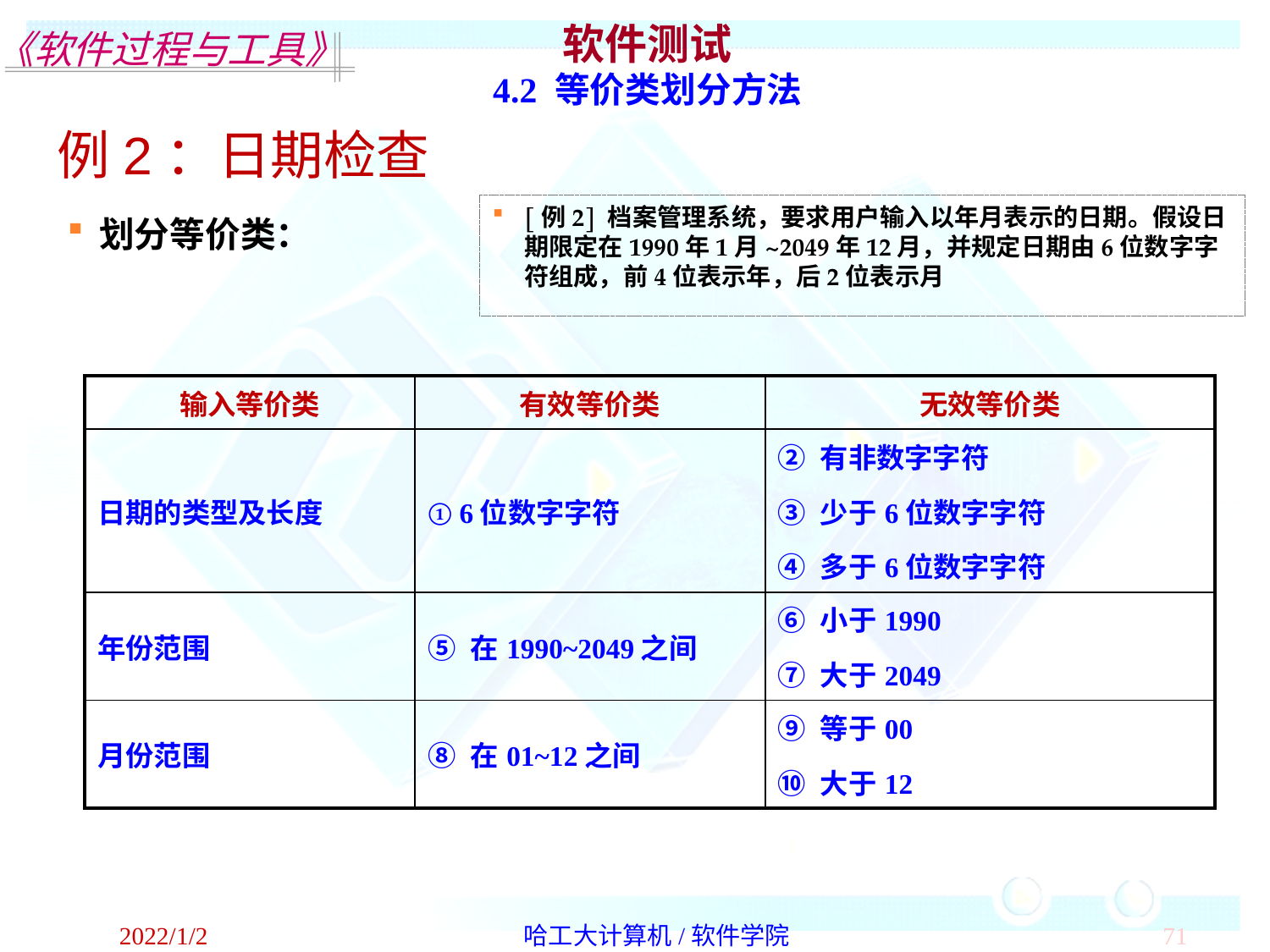

软件测试
4.2 等价类划分方法

例2：日期检查
[例2] 档案管理系统，要求用户输入以年月表示的日期。假设日期限定在1990年1月~2049年12月，并规定日期由6位数字字符组成，前4位表示年，后2位表示月
划分等价类：
| 输入等价类 | 有效等价类 | 无效等价类 |
| --- | --- | --- |
| 日期的类型及长度 | ① 6位数字字符 | ② 有非数字字符 ③ 少于6位数字字符 ④ 多于6位数字字符 |
| 年份范围 | ⑤ 在1990~2049之间 | ⑥ 小于1990 ⑦ 大于2049 |
| 月份范围 | ⑧ 在01~12之间 | ⑨ 等于00 ⑩ 大于12 |